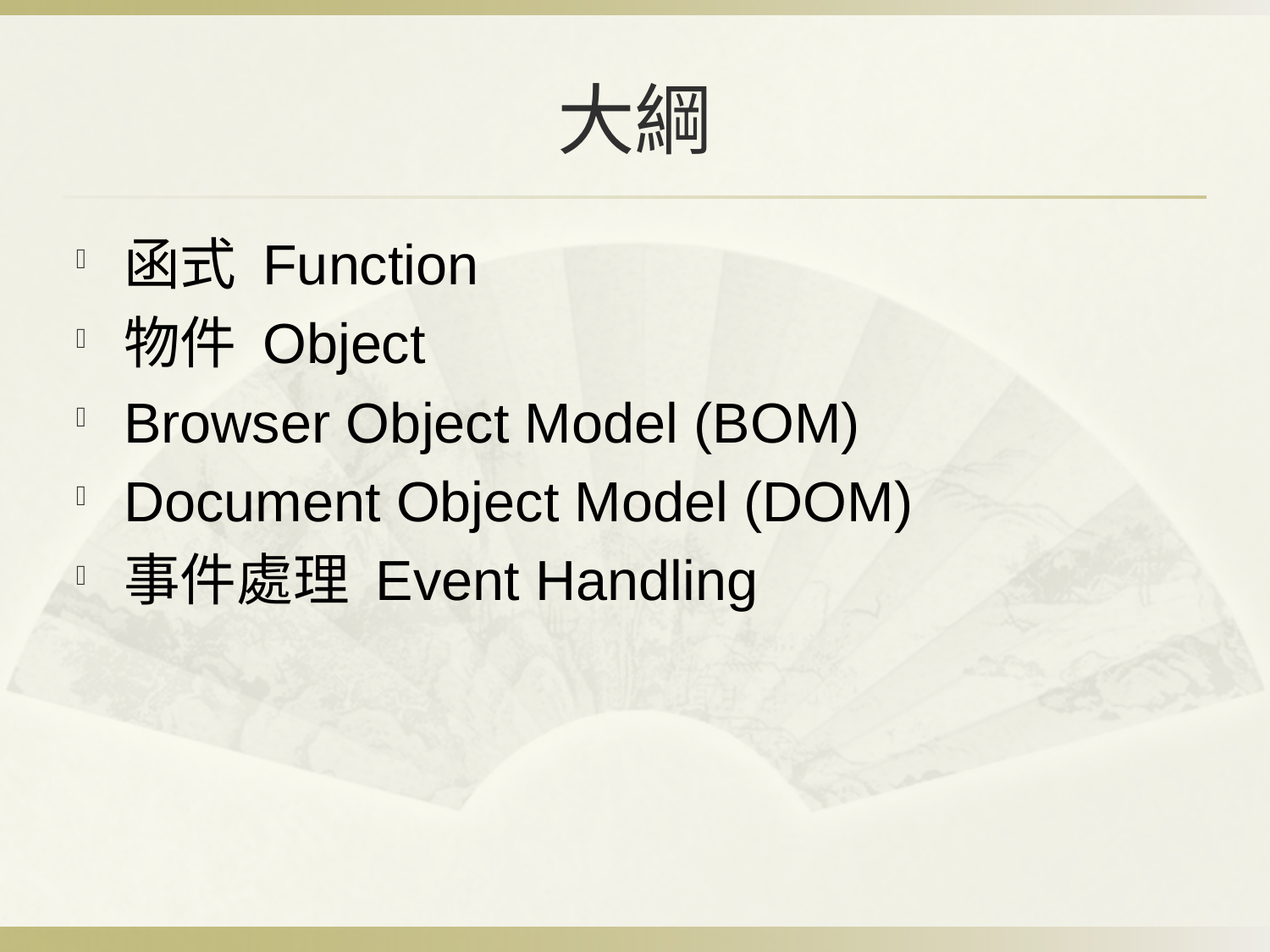

# 大綱
函式 Function
物件 Object
Browser Object Model (BOM)
Document Object Model (DOM)
事件處理 Event Handling